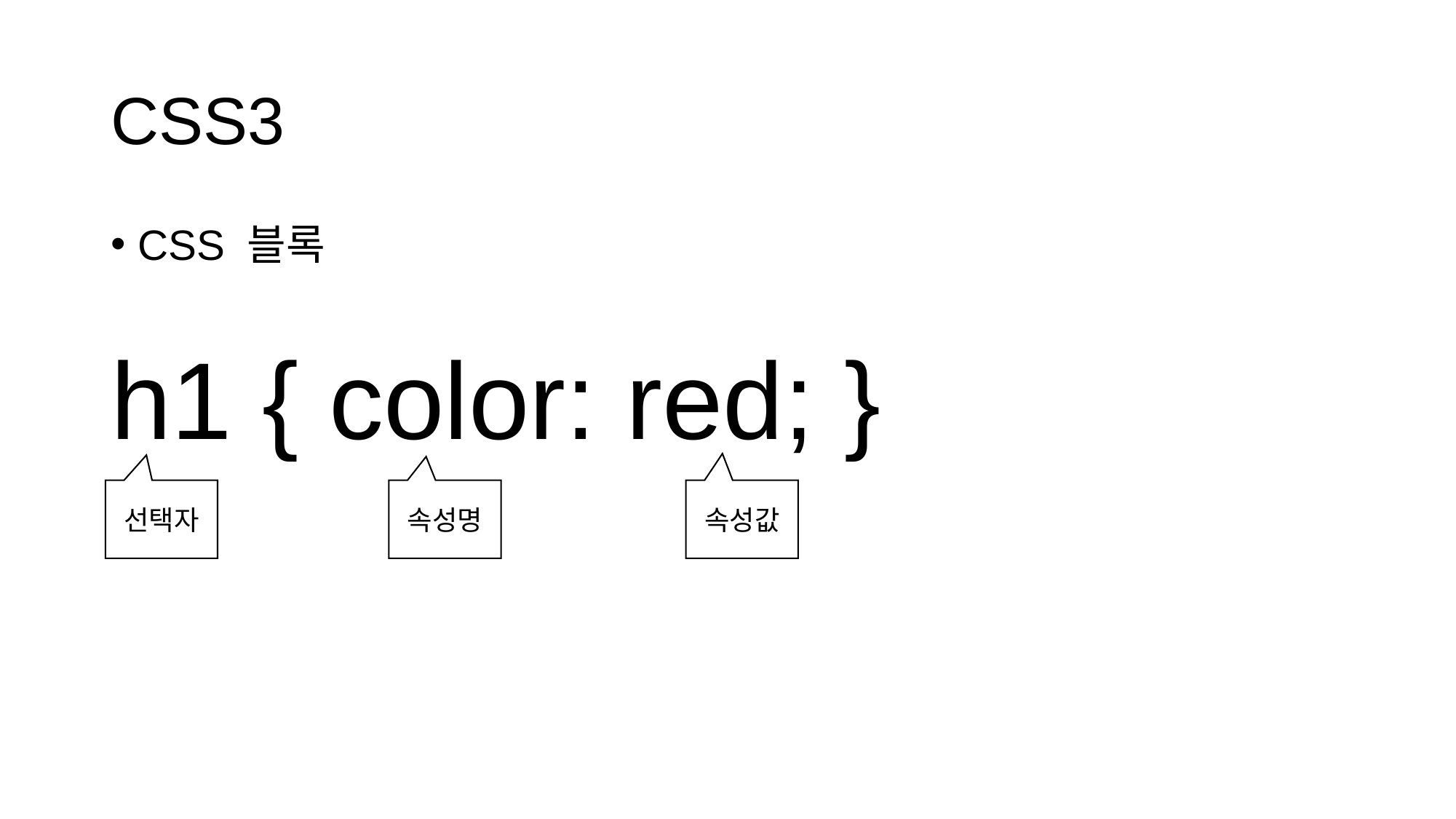

# CSS3
CSS 블록

h1 { color: red; }
선택자
속성명
속성값